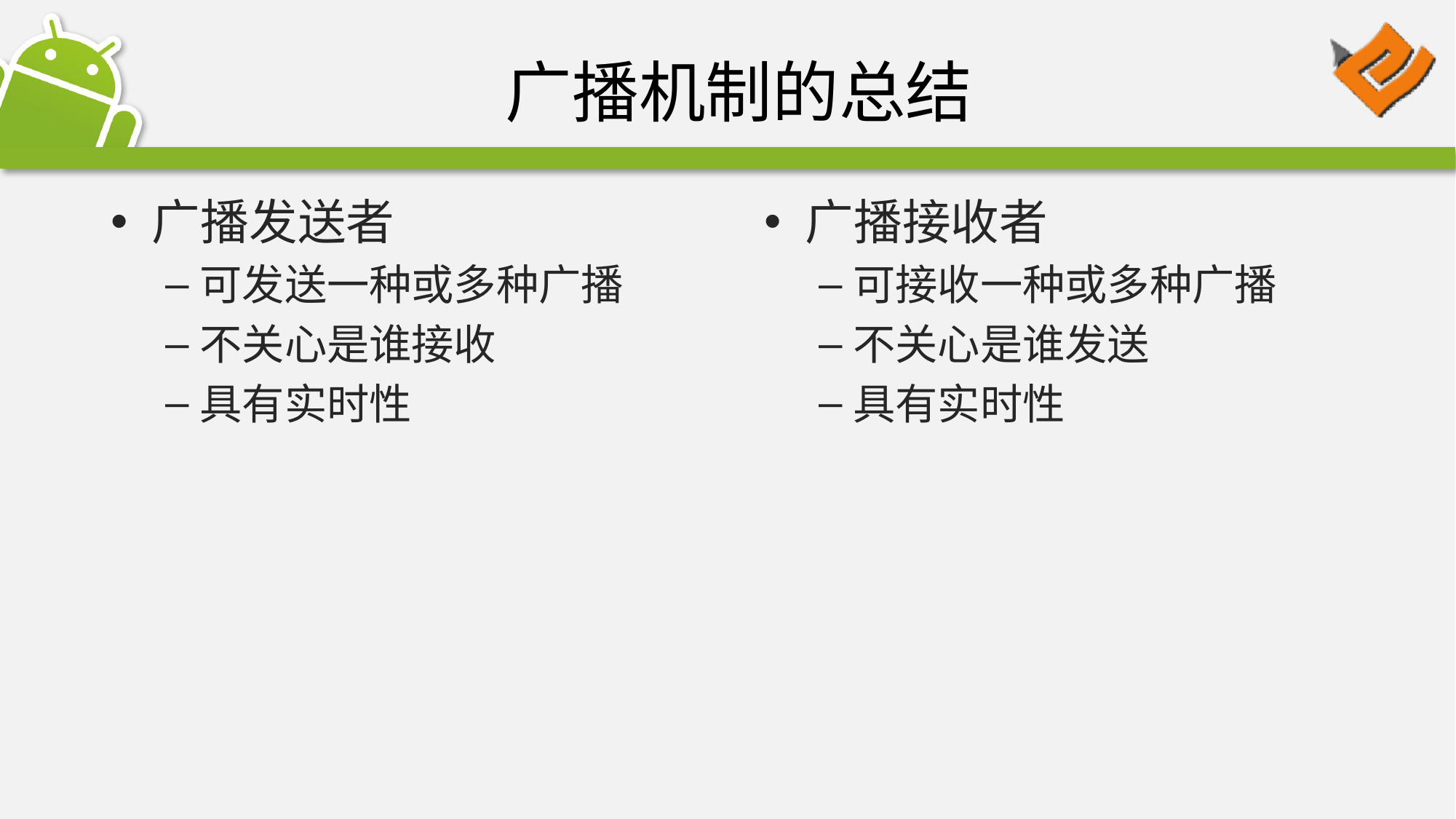

# 广播机制的总结
广播发送者
可发送一种或多种广播
不关心是谁接收
具有实时性
广播接收者
可接收一种或多种广播
不关心是谁发送
具有实时性